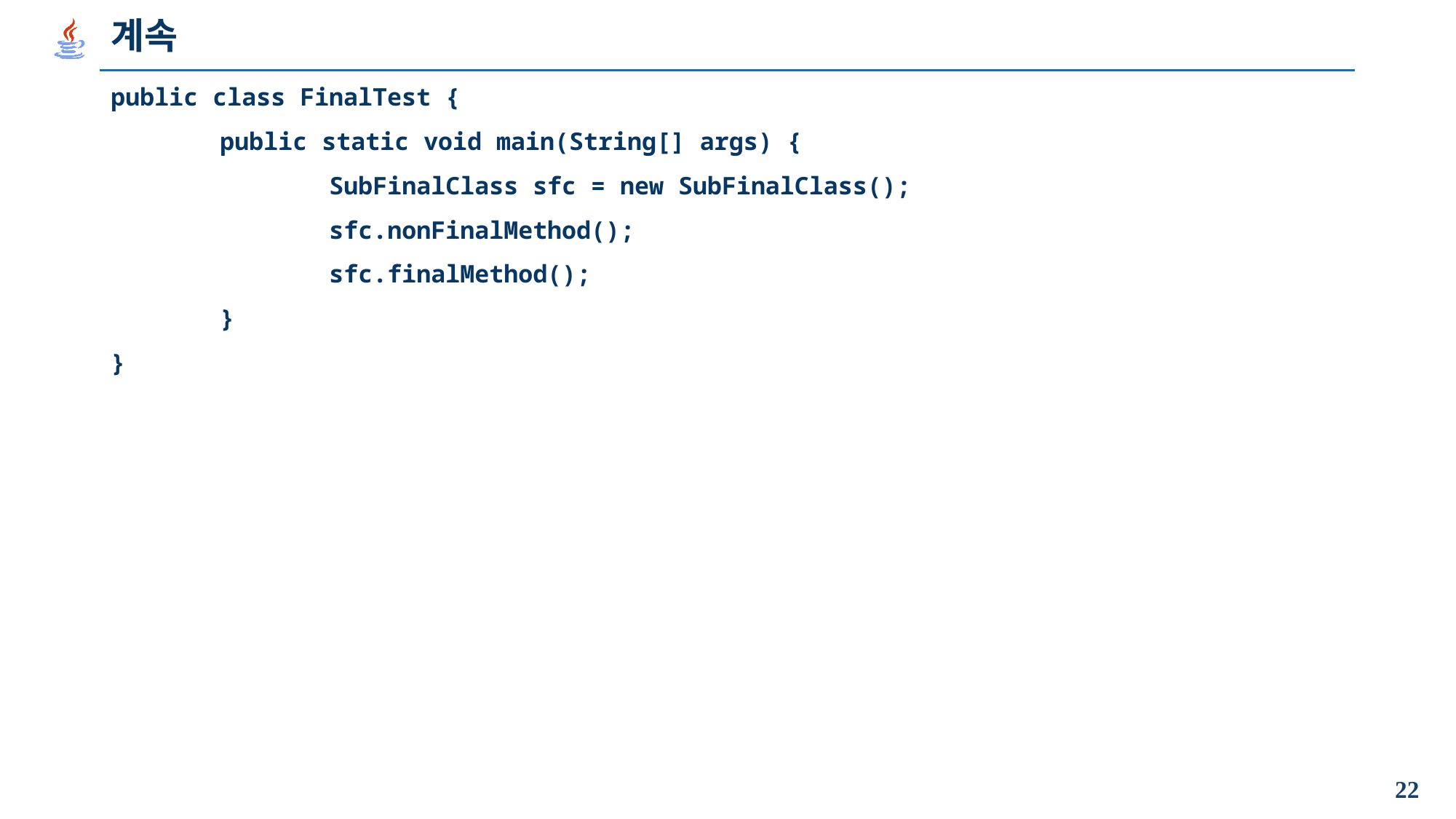

# 계속
public class FinalTest {
	public static void main(String[] args) {
		SubFinalClass sfc = new SubFinalClass();
		sfc.nonFinalMethod();
		sfc.finalMethod();
	}
}

22